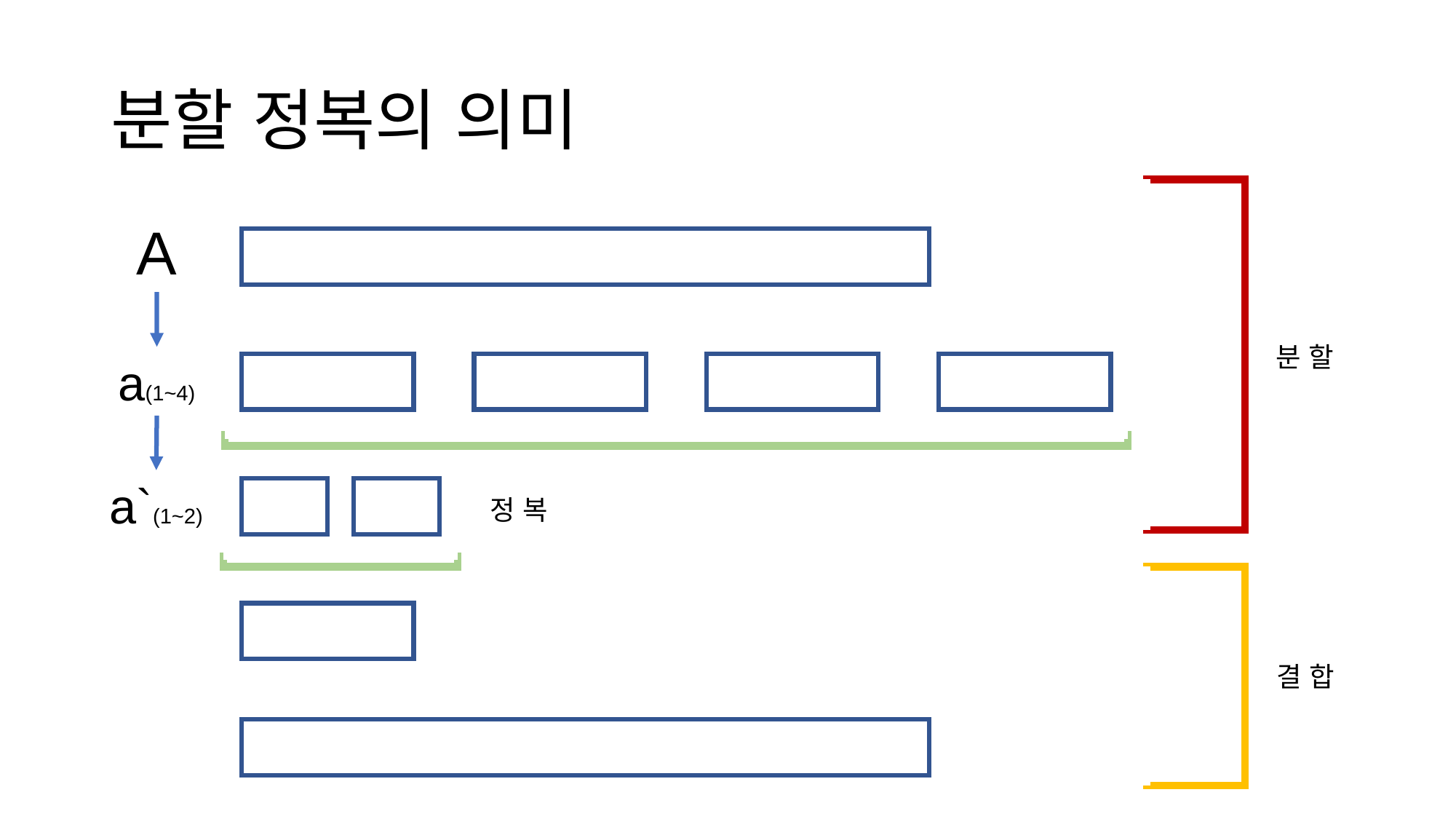

# 분할 정복의 의미

A

분 할
a(1~4)

a`(1~2)

정 복

결 합